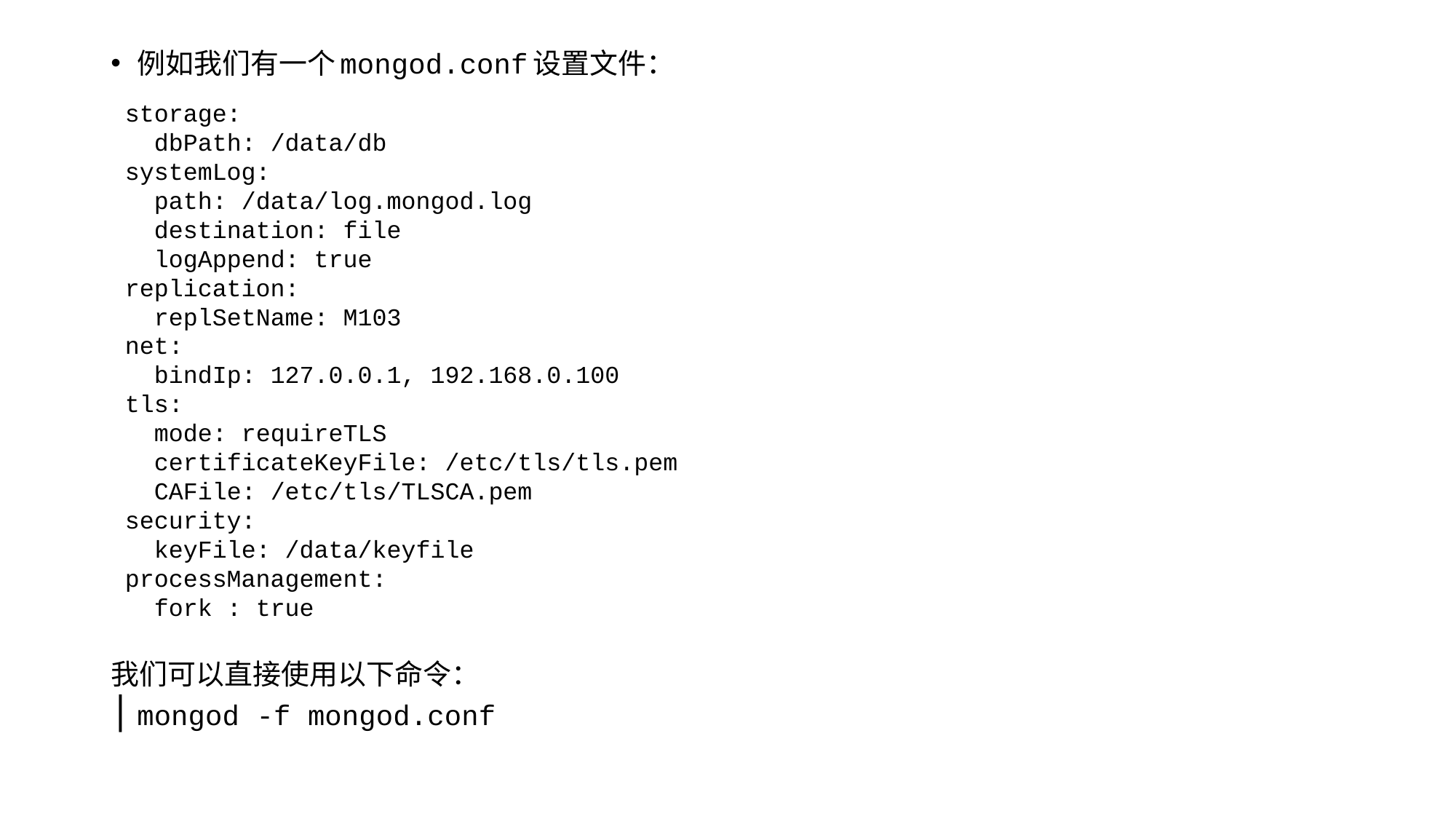

例如我们有一个mongod.conf设置文件：

我们可以直接使用以下命令：
mongod -f mongod.conf
storage:
  dbPath: /data/db
systemLog:
  path: /data/log.mongod.log
  destination: file
  logAppend: true
replication:
  replSetName: M103
net:
  bindIp: 127.0.0.1, 192.168.0.100
tls:
  mode: requireTLS
  certificateKeyFile: /etc/tls/tls.pem
  CAFile: /etc/tls/TLSCA.pem
security:
  keyFile: /data/keyfile
processManagement:
  fork : true